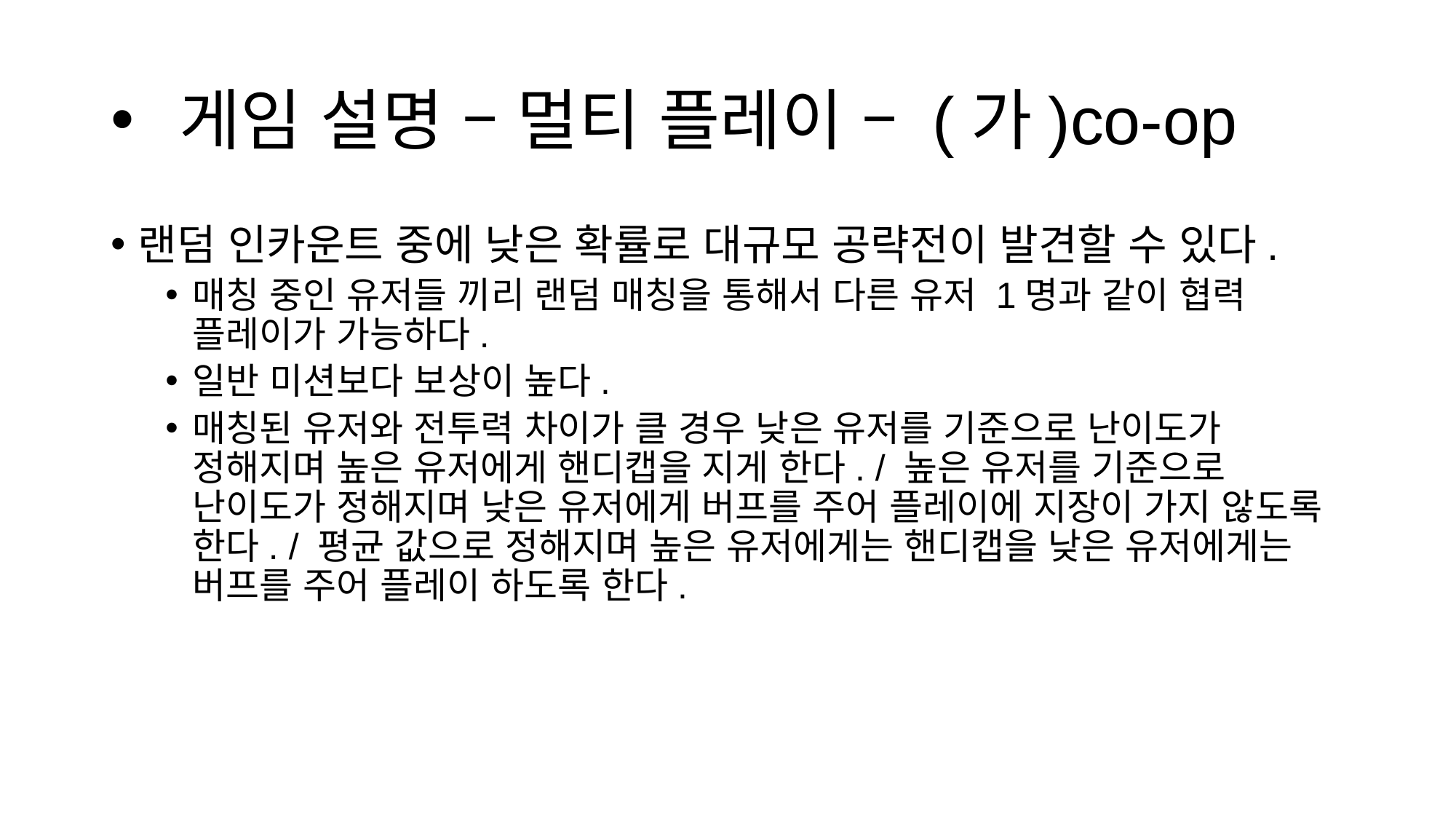

# 게임 설명 – 멀티 플레이 – (가)co-op
랜덤 인카운트 중에 낮은 확률로 대규모 공략전이 발견할 수 있다.
매칭 중인 유저들 끼리 랜덤 매칭을 통해서 다른 유저 1명과 같이 협력 플레이가 가능하다.
일반 미션보다 보상이 높다.
매칭된 유저와 전투력 차이가 클 경우 낮은 유저를 기준으로 난이도가 정해지며 높은 유저에게 핸디캡을 지게 한다. / 높은 유저를 기준으로 난이도가 정해지며 낮은 유저에게 버프를 주어 플레이에 지장이 가지 않도록 한다. / 평균 값으로 정해지며 높은 유저에게는 핸디캡을 낮은 유저에게는 버프를 주어 플레이 하도록 한다.